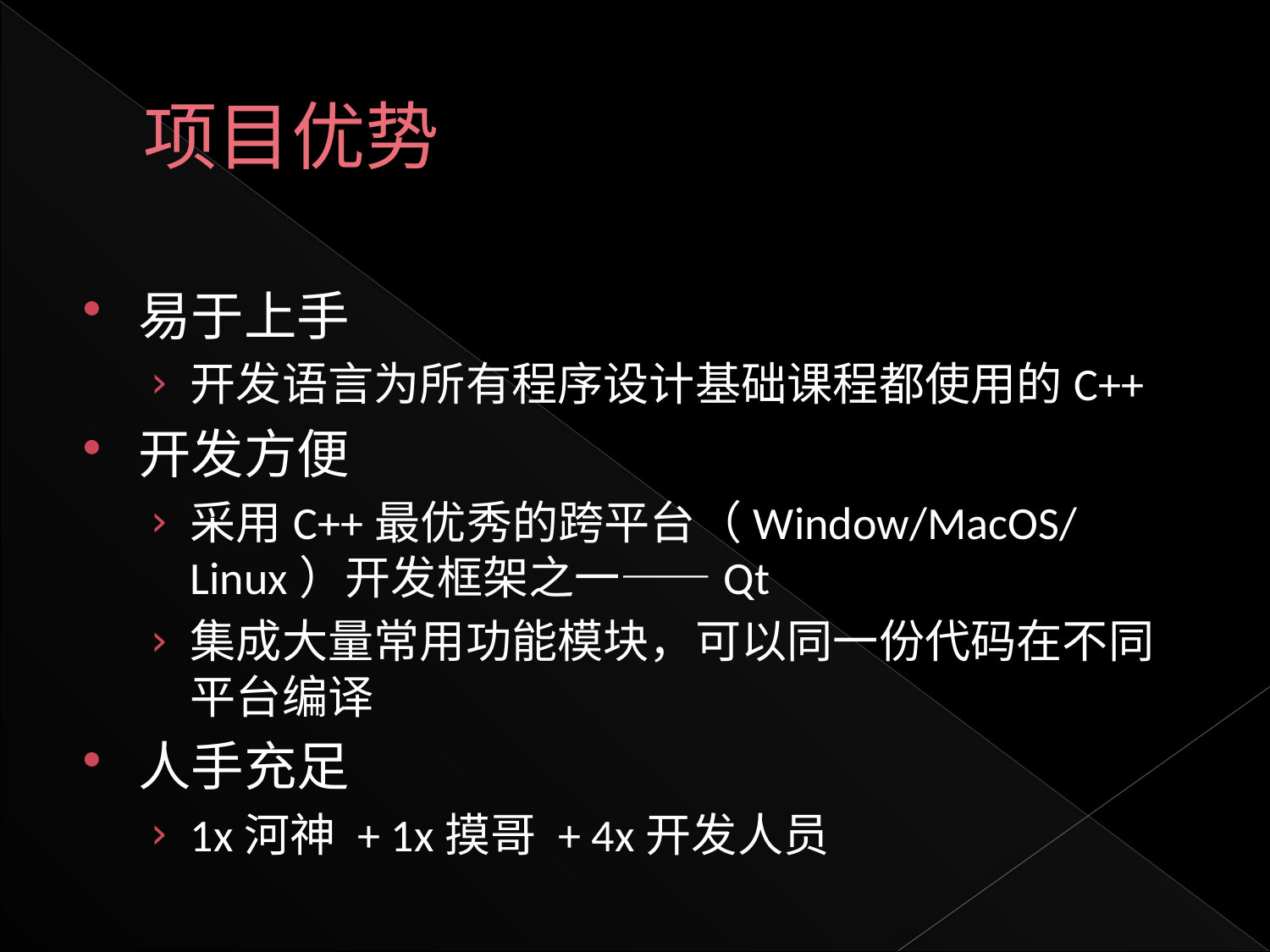

# 项目优势
易于上手
开发语言为所有程序设计基础课程都使用的C++
开发方便
采用C++最优秀的跨平台（Window/MacOS/Linux）开发框架之一——Qt
集成大量常用功能模块，可以同一份代码在不同平台编译
人手充足
1x河神 + 1x摸哥 + 4x开发人员